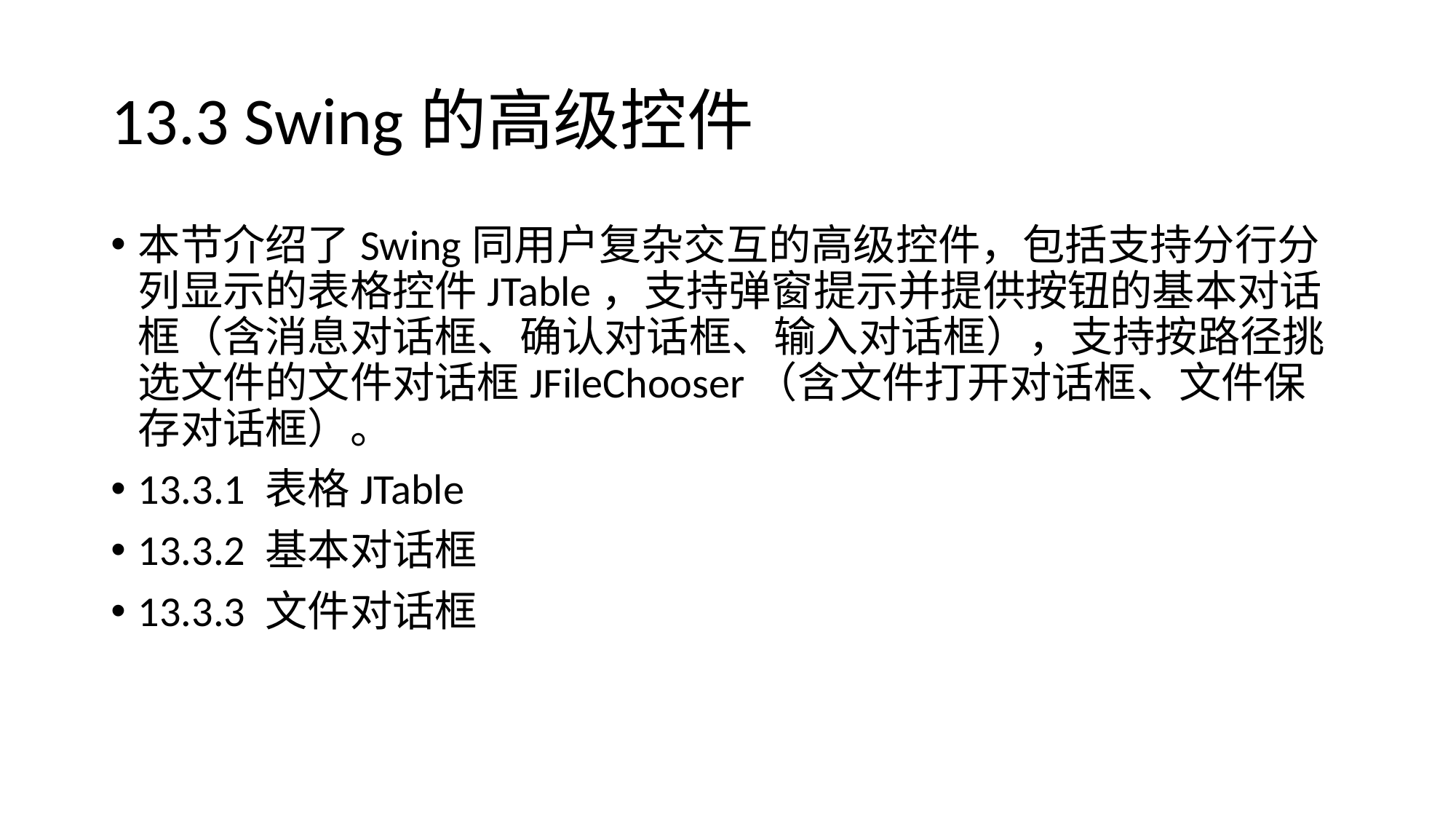

# 13.3 Swing的高级控件
本节介绍了Swing同用户复杂交互的高级控件，包括支持分行分列显示的表格控件JTable，支持弹窗提示并提供按钮的基本对话框（含消息对话框、确认对话框、输入对话框），支持按路径挑选文件的文件对话框JFileChooser（含文件打开对话框、文件保存对话框）。
13.3.1 表格JTable
13.3.2 基本对话框
13.3.3 文件对话框